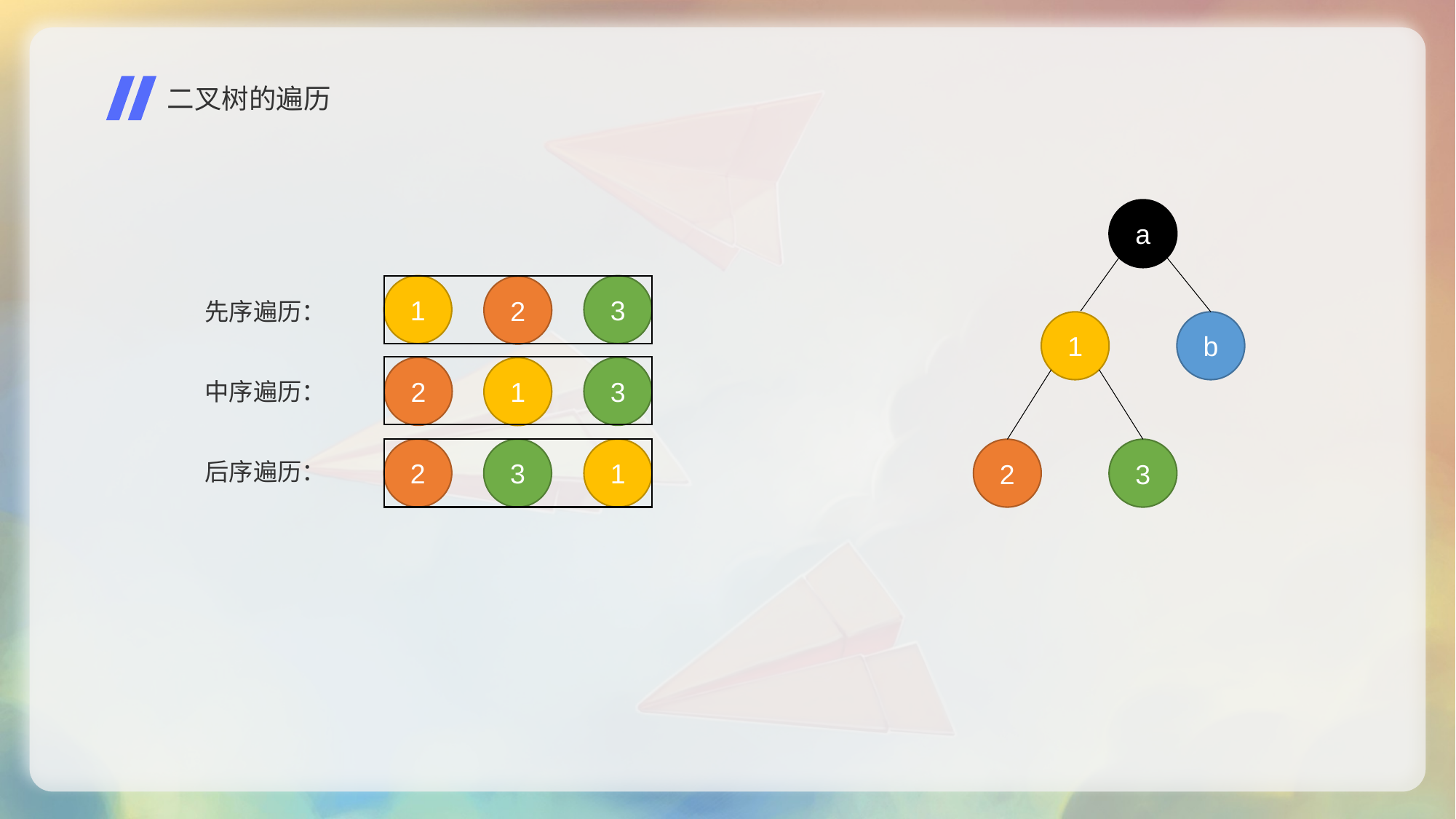

二叉树的遍历
a

3
1
2
先序遍历：
1
2
3
b

2
3
1
中序遍历：
2
3
1

后序遍历：